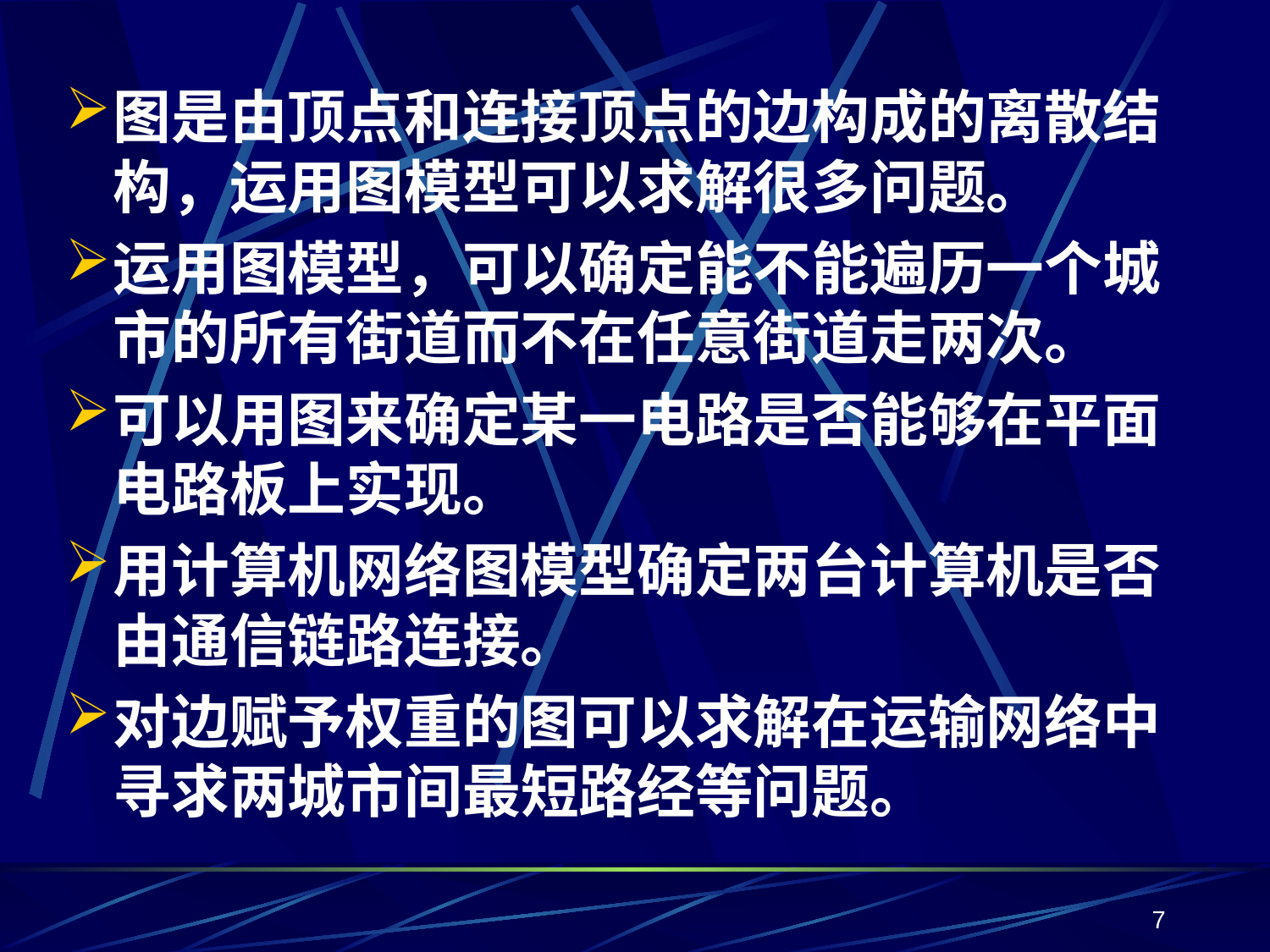

图是由顶点和连接顶点的边构成的离散结构，运用图模型可以求解很多问题。
运用图模型，可以确定能不能遍历一个城市的所有街道而不在任意街道走两次。
可以用图来确定某一电路是否能够在平面电路板上实现。
用计算机网络图模型确定两台计算机是否由通信链路连接。
对边赋予权重的图可以求解在运输网络中寻求两城市间最短路经等问题。

7